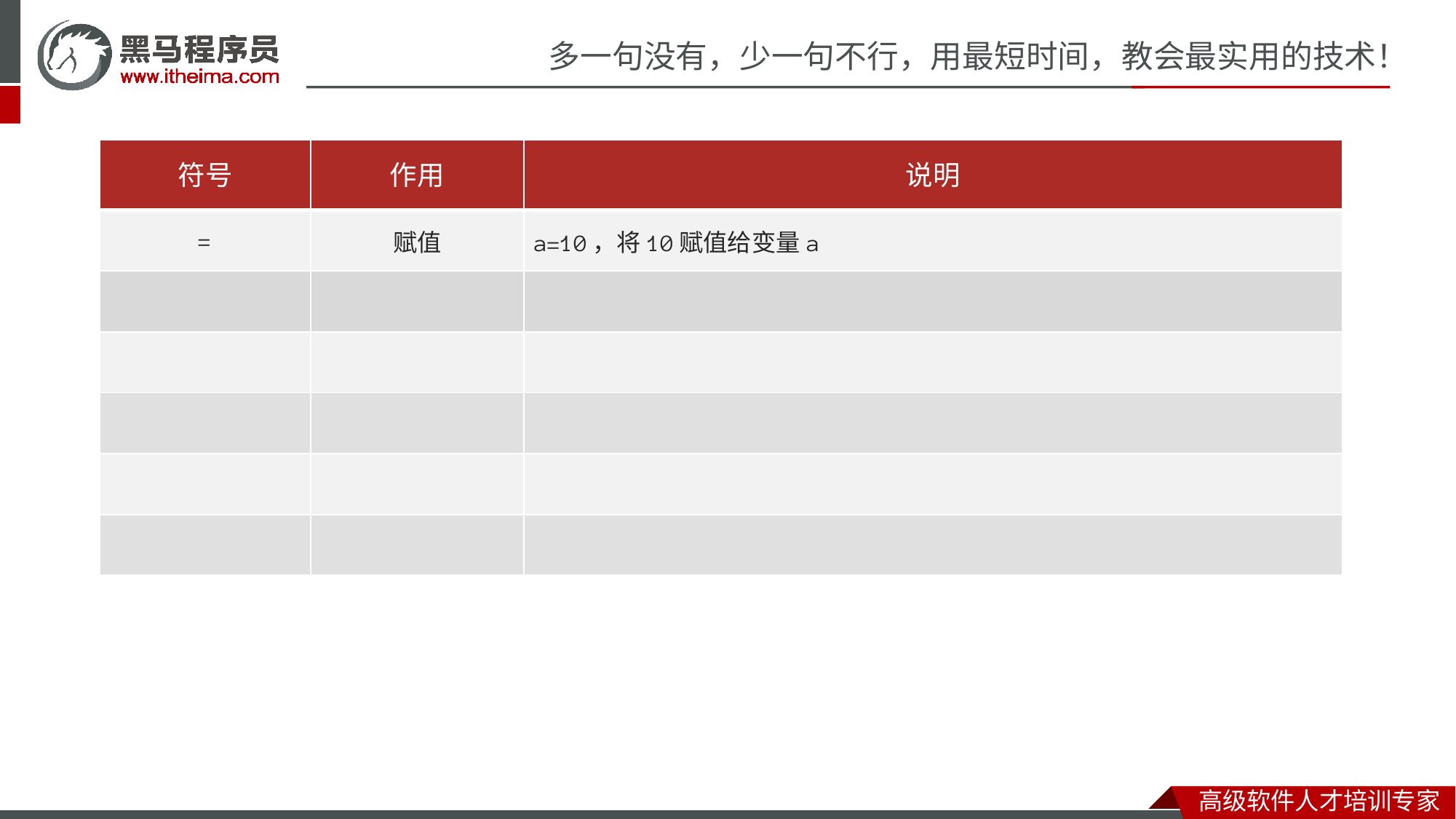

#
| 符号 | 作用 | 说明 |
| --- | --- | --- |
| = | 赋值 | a=10，将10赋值给变量a |
|  |  |  |
|  |  |  |
|  |  |  |
|  |  |  |
|  |  |  |
| --- | --- | --- |